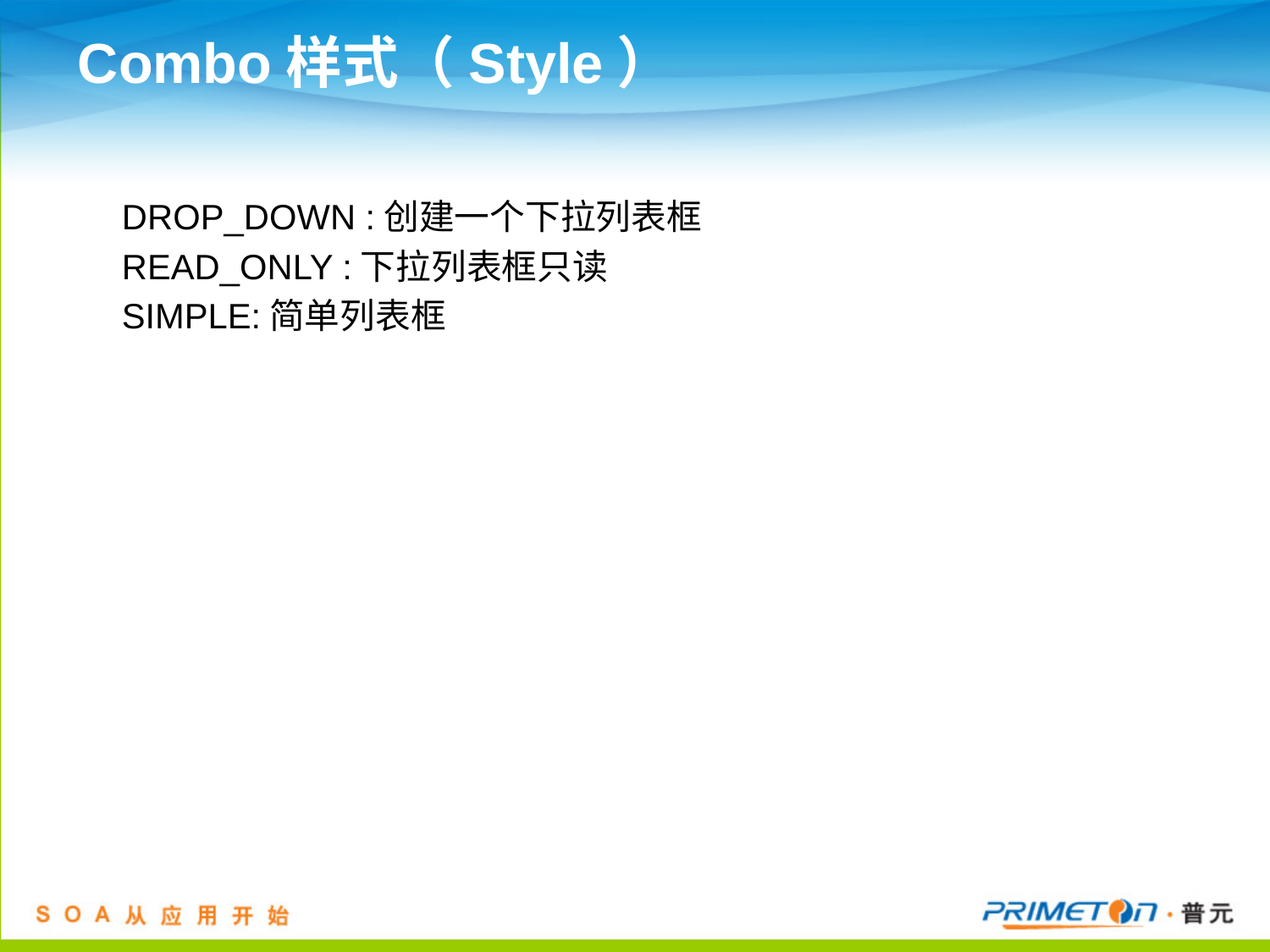

# Combo样式（Style）
DROP_DOWN :创建一个下拉列表框
READ_ONLY :下拉列表框只读
SIMPLE:简单列表框